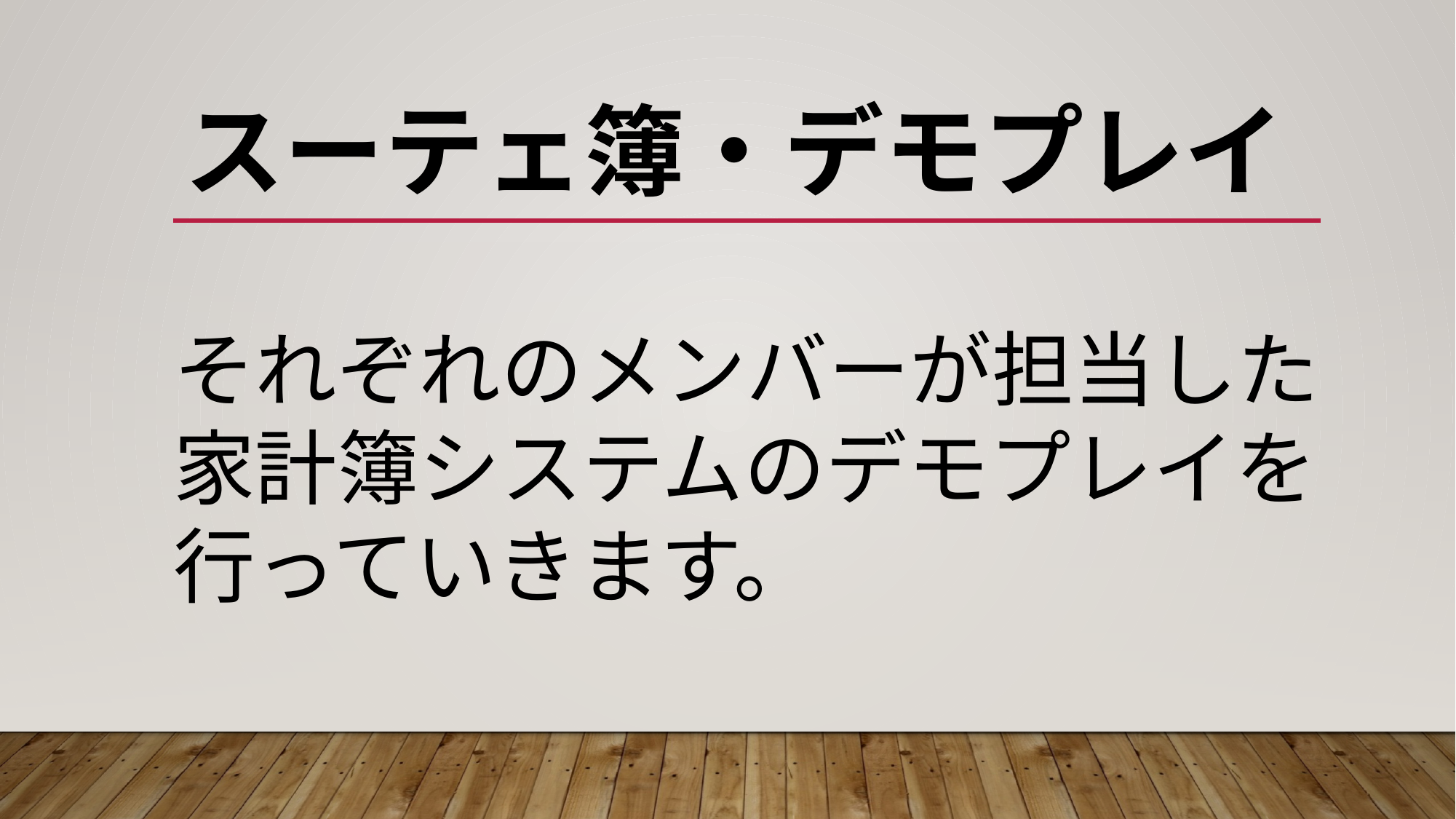

# スーテェ簿・デモプレイ
それぞれのメンバーが担当した
家計簿システムのデモプレイを
行っていきます。